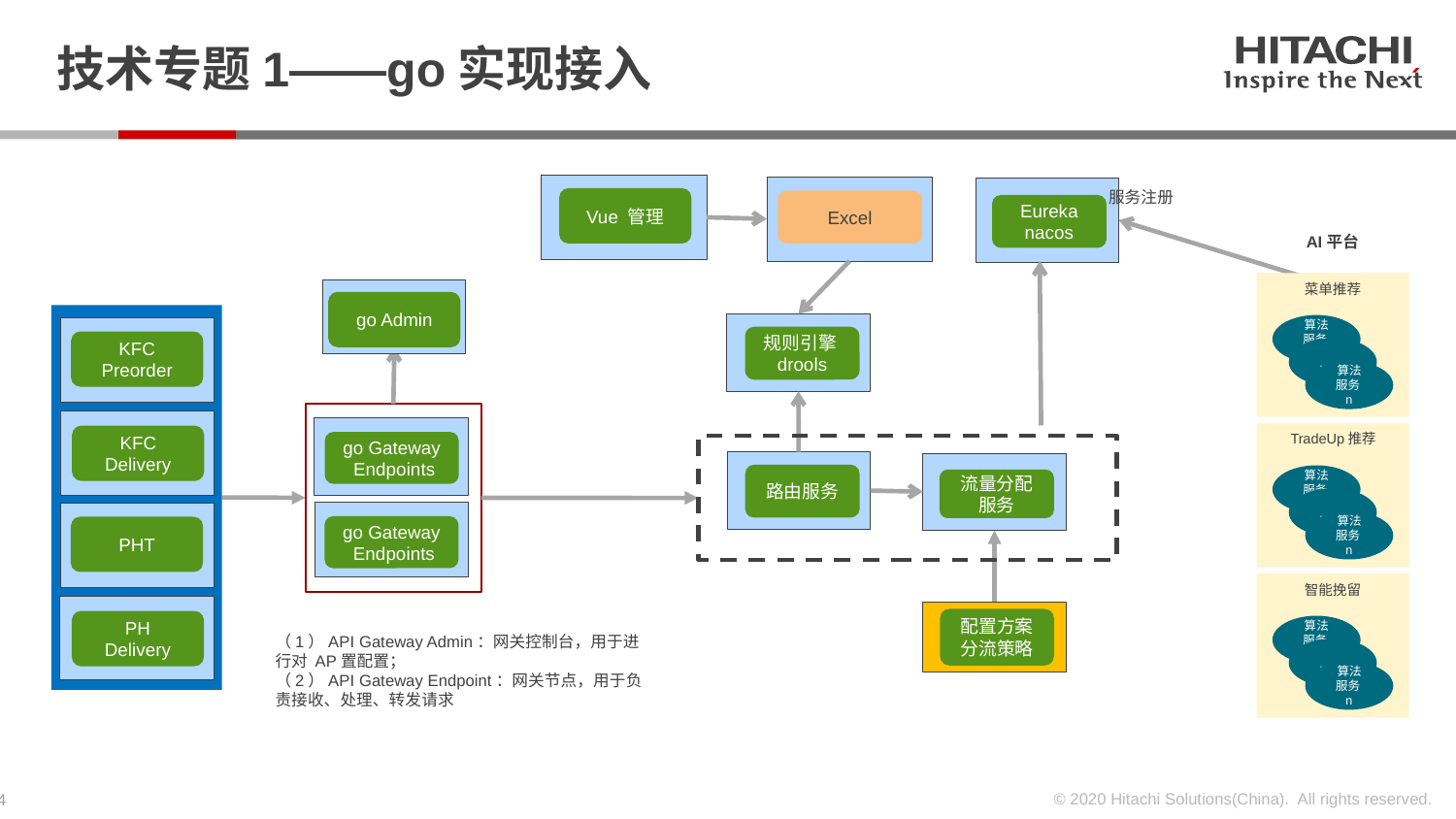

# 技术专题1——go实现接入

服务注册
Vue 管理
Excel
Eureka
nacos
AI平台

菜单推荐

go Admin

算法
服务1

规则引擎drools
KFC
Preorder
…….
算法
服务n

TradeUp推荐

KFC
Delivery
go Gateway  Endpoints

路由服务
算法
服务1
流量分配
服务
…….

算法
服务n
go Gateway  Endpoints
PHT

智能挽留

配置方案分流策略
PH
Delivery
算法
服务1
（1）API Gateway Admin：网关控制台，用于进行对 AP置配置；
（2）API Gateway Endpoint：网关节点，用于负责接收、处理、转发请求
…….
算法
服务n